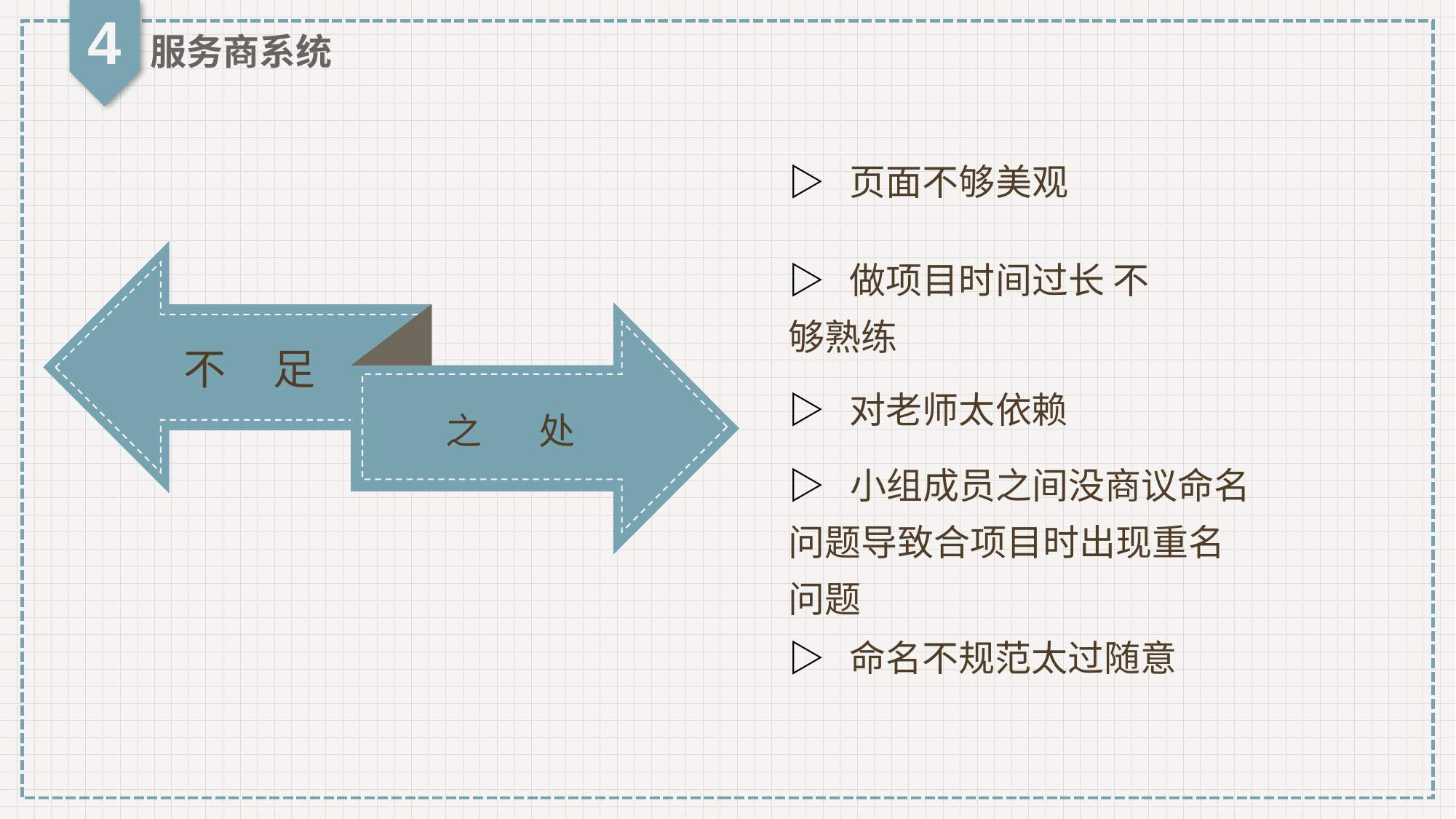

4
服务商系统
▷  页面不够美观
▷  做项目时间过长 不够熟练

不     足
▷  对老师太依赖
  之       处
▷  小组成员之间没商议命名问题导致合项目时出现重名问题
▷  命名不规范太过随意